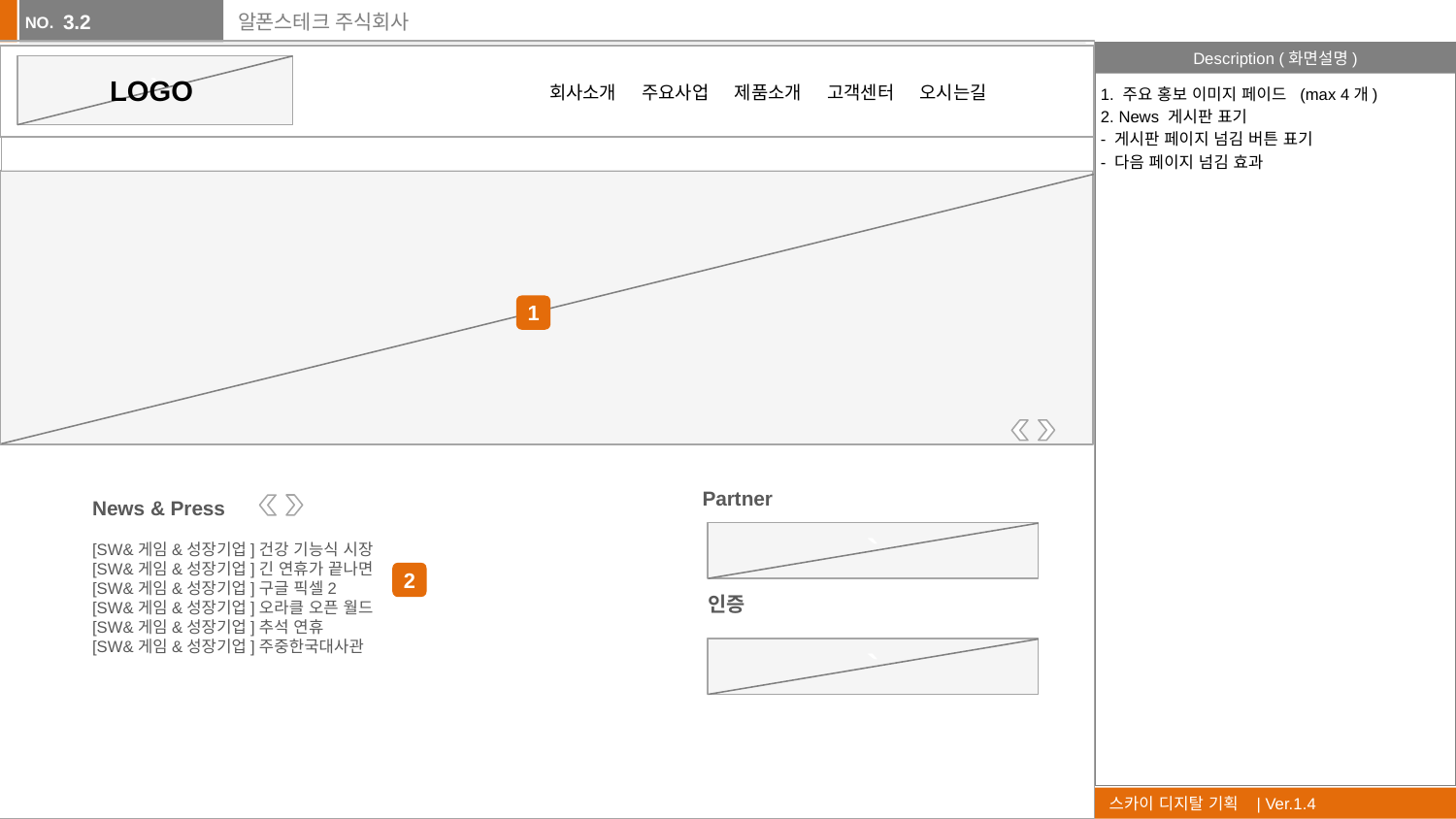

3.2
# 알폰스테크 주식회사

`
LOGO
회사소개     주요사업     제품소개     고객센터     오시는길
1. 주요 홍보 이미지 페이드  (max 4개)
2. News 게시판 표기
- 게시판 페이지 넘김 버튼 표기
- 다음 페이지 넘김 효과

`
1

Partner

News & Press

[SW&게임&성장기업]건강 기능식 시장
[SW&게임&성장기업]긴 연휴가 끝나면[SW&게임&성장기업]구글 픽셀2
[SW&게임&성장기업]오라클 오픈 월드
[SW&게임&성장기업]추석 연휴
[SW&게임&성장기업]주중한국대사관

`
2
인증
`
공지사항